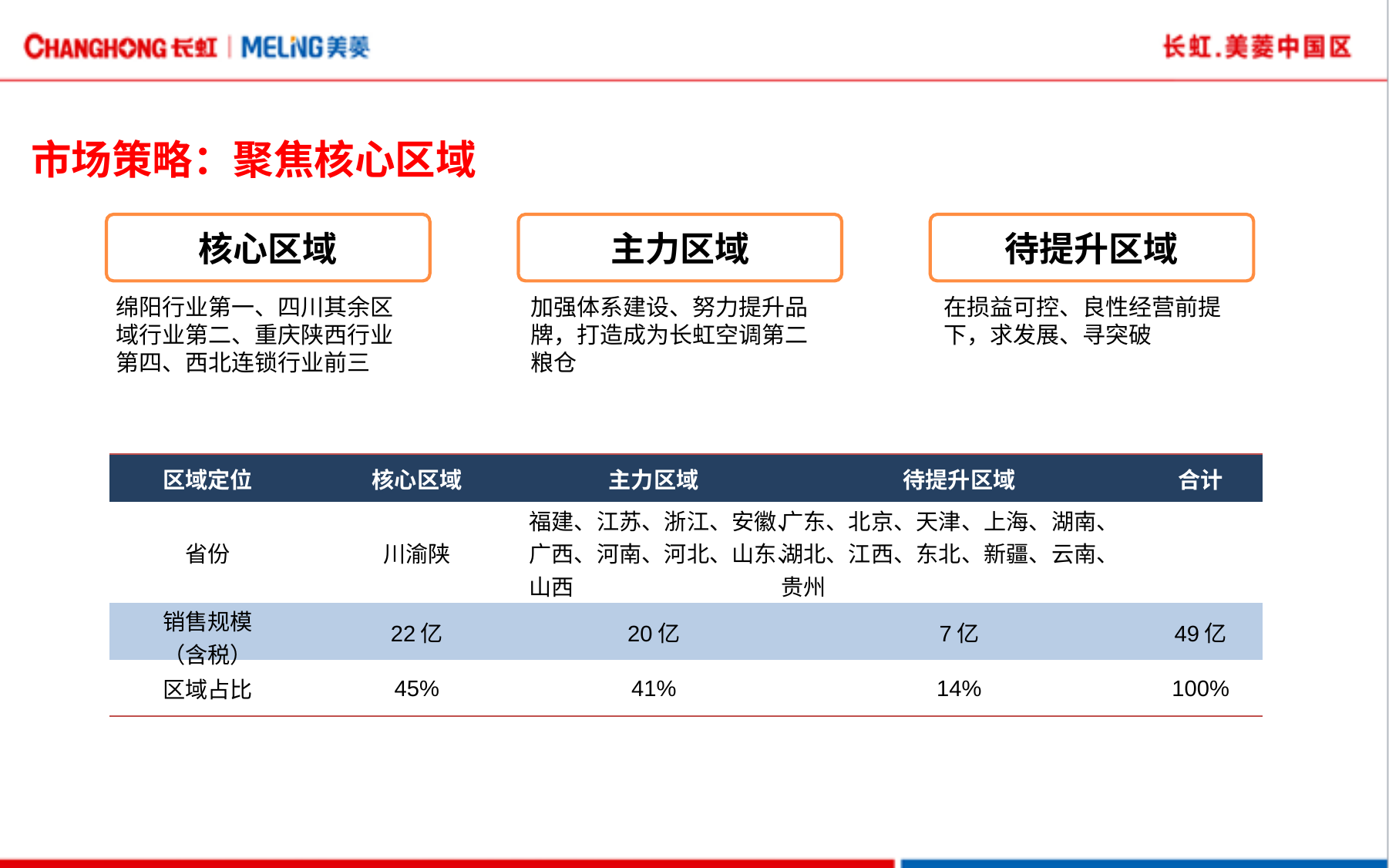

市场策略：聚焦核心区域
核心区域
主力区域
待提升区域
绵阳行业第一、四川其余区域行业第二、重庆陕西行业第四、西北连锁行业前三
加强体系建设、努力提升品牌，打造成为长虹空调第二粮仓
在损益可控、良性经营前提下，求发展、寻突破
| 区域定位 | 核心区域 | 主力区域 | 待提升区域 | 合计 |
| --- | --- | --- | --- | --- |
| 省份 | 川渝陕 | 福建、江苏、浙江、安徽、广西、河南、河北、山东、山西 | 广东、北京、天津、上海、湖南、湖北、江西、东北、新疆、云南、贵州 |  |
| 销售规模 （含税） | 22亿 | 20亿 | 7亿 | 49亿 |
| 区域占比 | 45% | 41% | 14% | 100% |